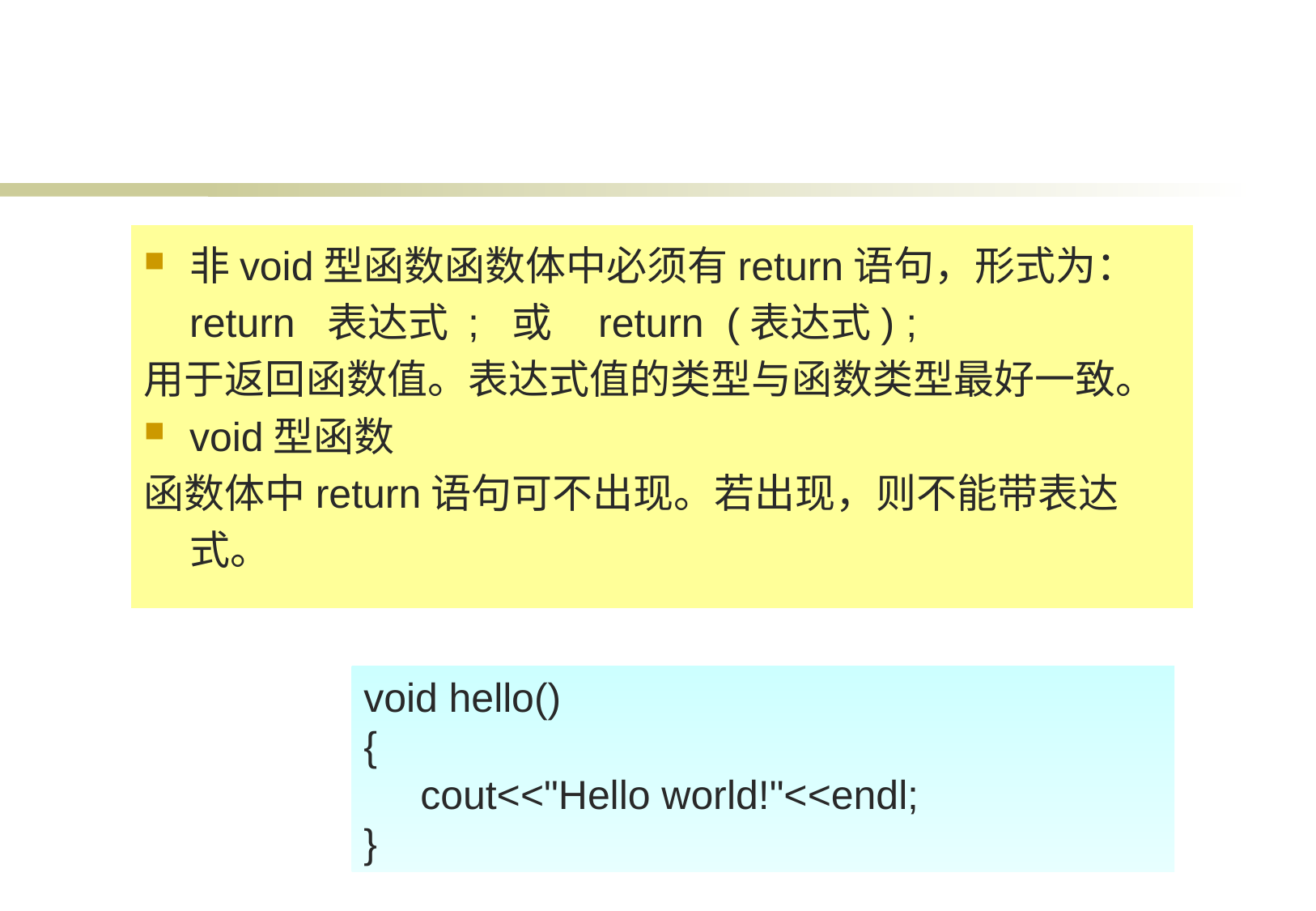

非void型函数函数体中必须有return语句，形式为：
　	return  表达式 ;  或    return  (表达式) ;
用于返回函数值。表达式值的类型与函数类型最好一致。
void型函数
函数体中return语句可不出现。若出现，则不能带表达式。
void hello()
{
     cout<<"Hello world!"<<endl;
}